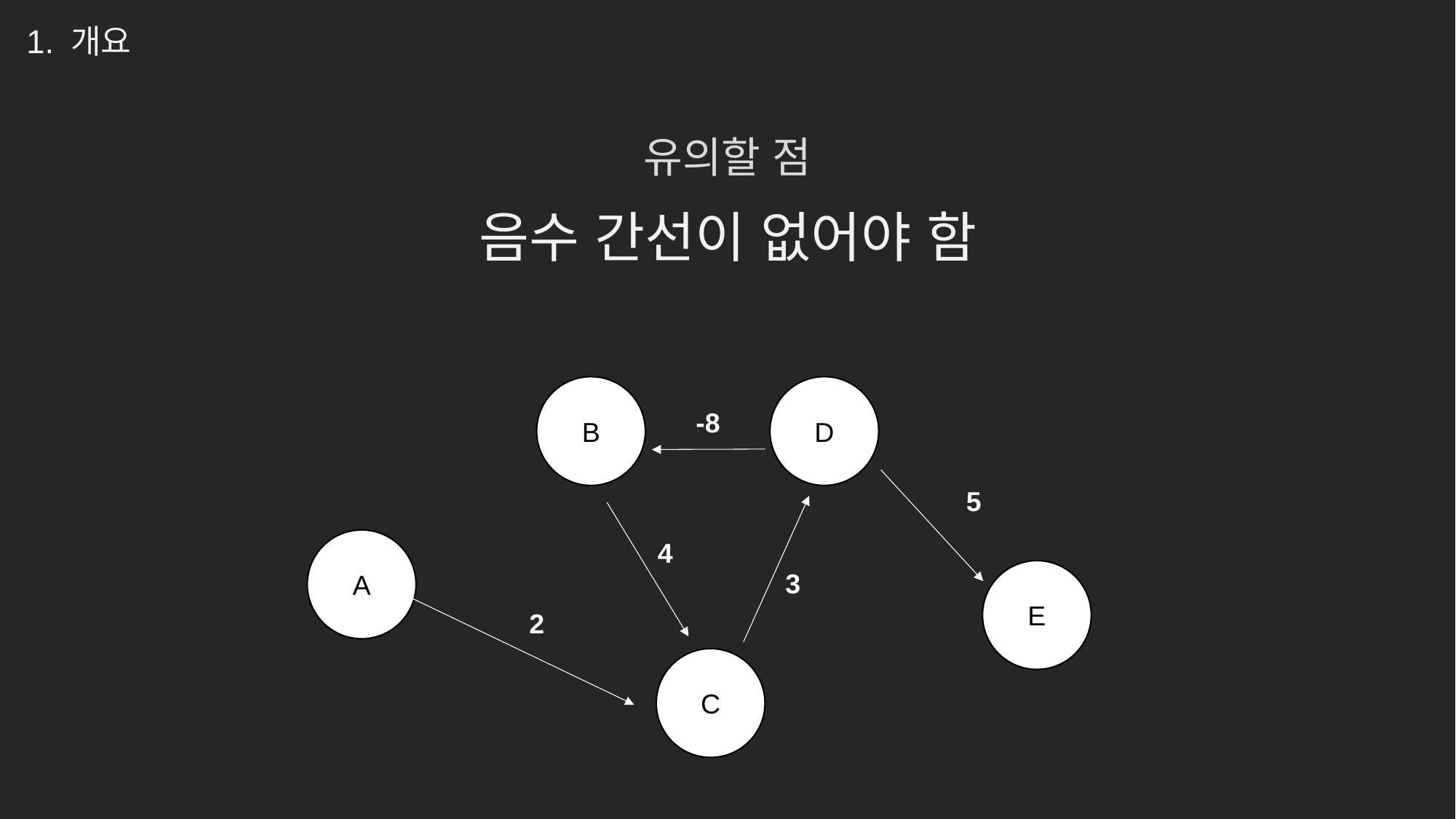

1. 개요
유의할 점
음수 간선이 없어야 함
B
D
-8
5
A
4
E
3
2
C